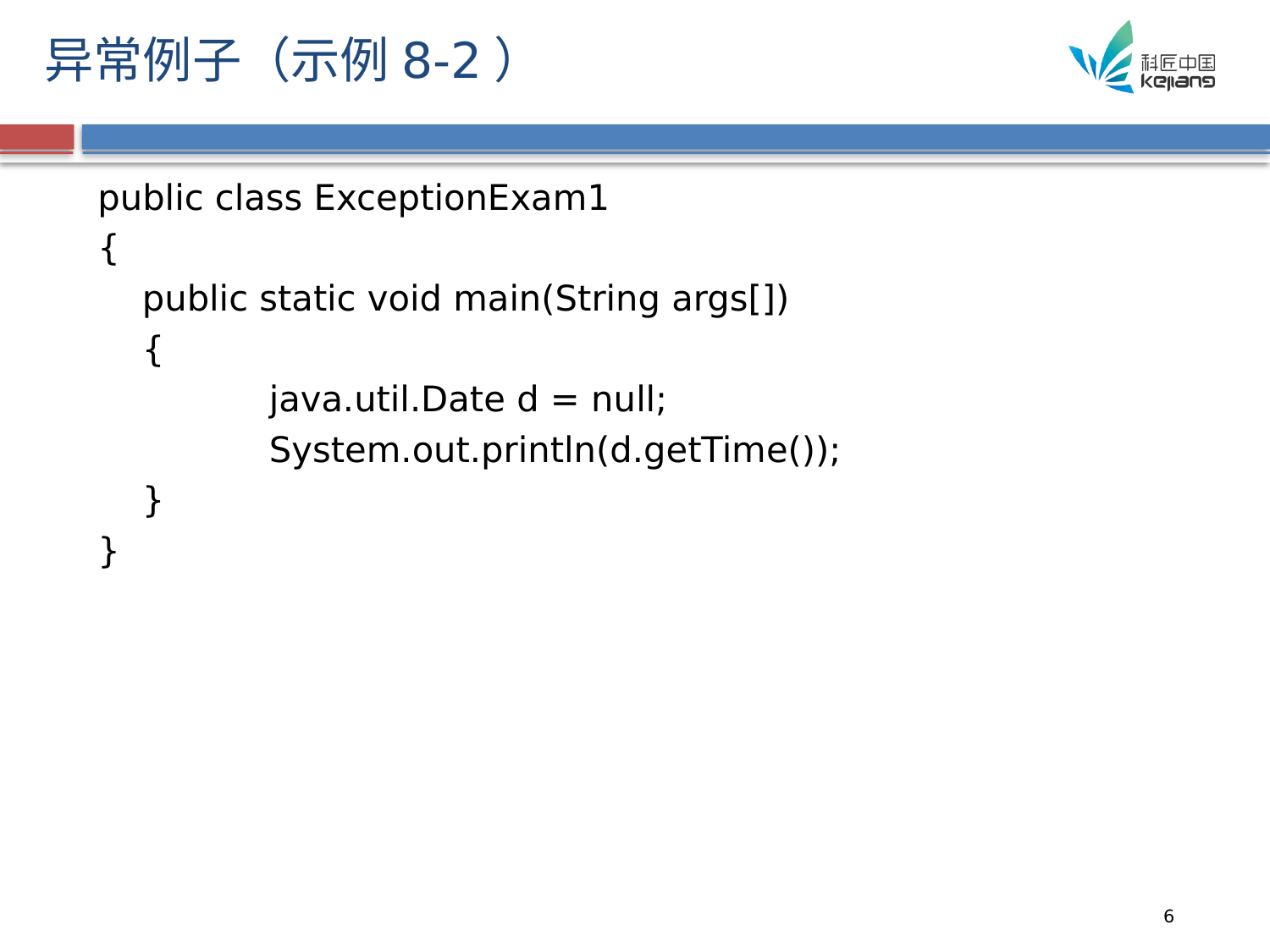

# 异常例子（示例8-2）
public class ExceptionExam1
{
	public static void main(String args[])
	{
		java.util.Date d = null;
		System.out.println(d.getTime());
	}
}
6